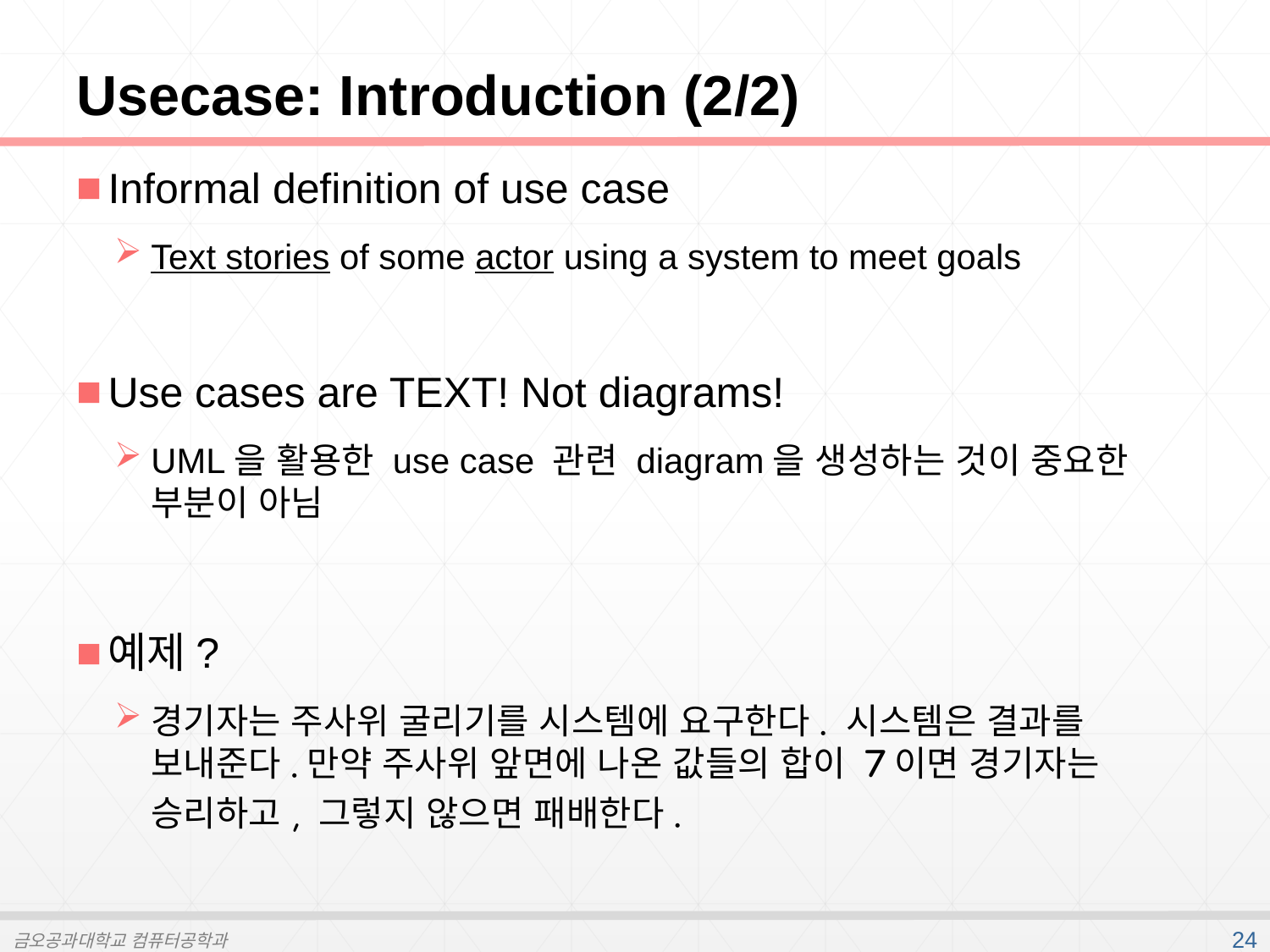

# Usecase: Introduction (2/2)
Informal definition of use case
Text stories of some actor using a system to meet goals

Use cases are TEXT! Not diagrams!
UML을 활용한 use case 관련 diagram을 생성하는 것이 중요한 부분이 아님

예제?
경기자는 주사위 굴리기를 시스템에 요구한다. 시스템은 결과를 보내준다.만약 주사위 앞면에 나온 값들의 합이 7이면 경기자는 승리하고, 그렇지 않으면 패배한다.
24
금오공과대학교 컴퓨터공학과